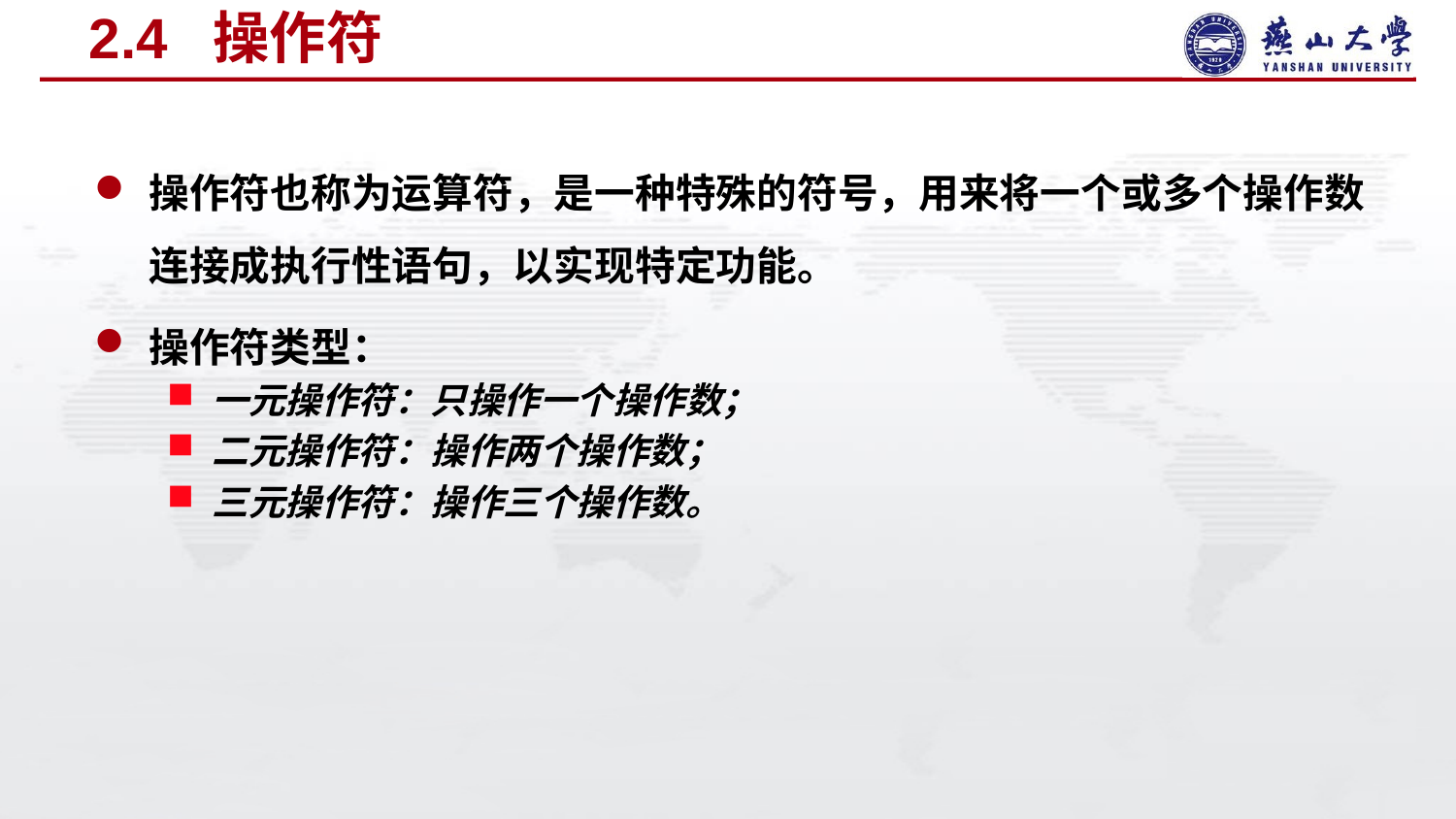

# 2.4  操作符
操作符也称为运算符，是一种特殊的符号，用来将一个或多个操作数连接成执行性语句，以实现特定功能。
操作符类型：
一元操作符：只操作一个操作数；
二元操作符：操作两个操作数；
三元操作符：操作三个操作数。